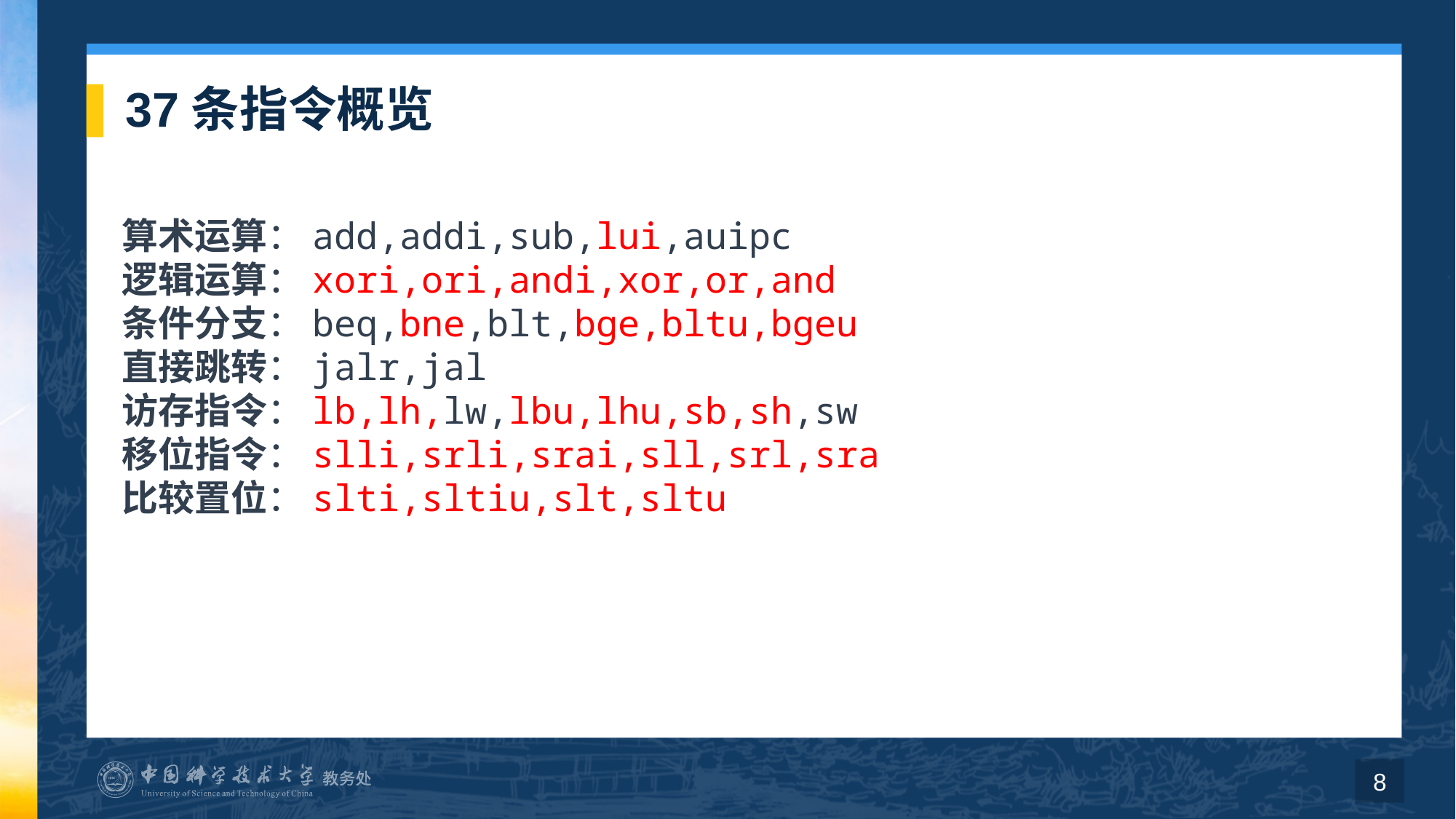

# 37条指令概览

算术运算：add,addi,sub,lui,auipc
逻辑运算：xori,ori,andi,xor,or,and
条件分支：beq,bne,blt,bge,bltu,bgeu
直接跳转：jalr,jal
访存指令：lb,lh,lw,lbu,lhu,sb,sh,sw
移位指令：slli,srli,srai,sll,srl,sra
比较置位：slti,sltiu,slt,sltu

8